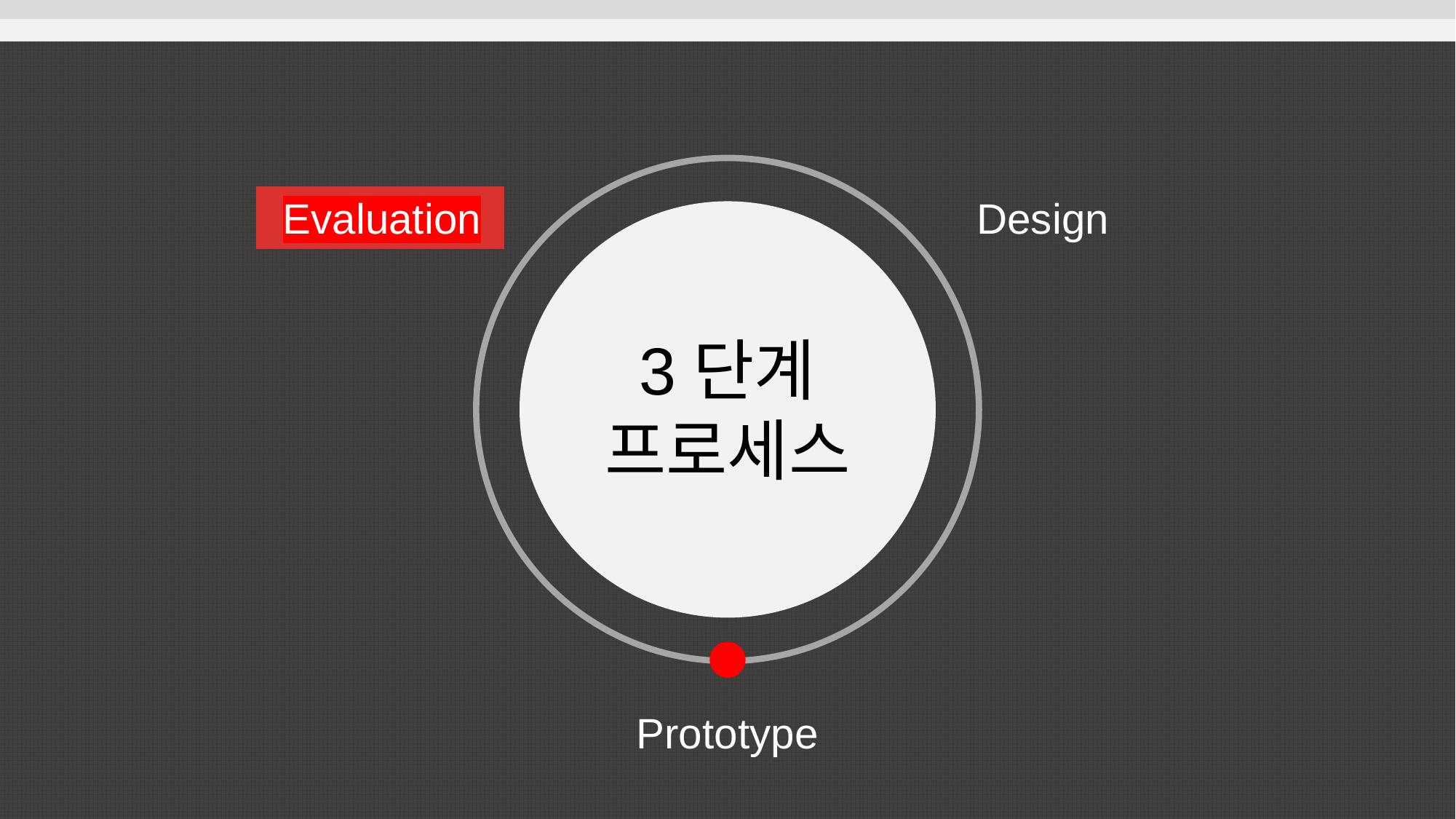

# process

Evaluation

Design

3단계
프로세스

Prototype